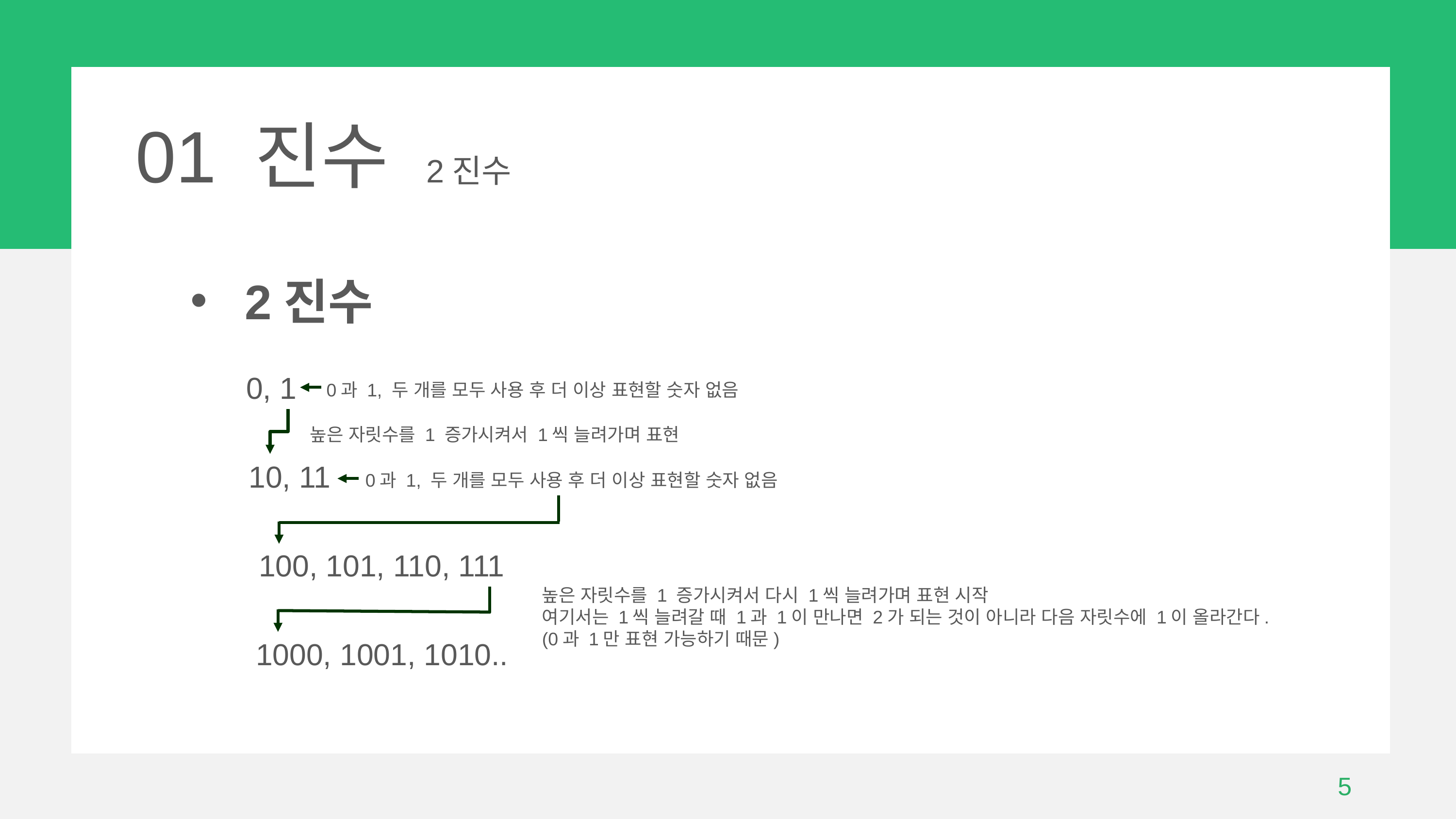

01 진수 2진수
2진수
0, 1
10, 11
100, 101, 110, 111
1000, 1001, 1010..
0과 1, 두 개를 모두 사용 후 더 이상 표현할 숫자 없음
높은 자릿수를 1 증가시켜서 1씩 늘려가며 표현
0과 1, 두 개를 모두 사용 후 더 이상 표현할 숫자 없음
높은 자릿수를 1 증가시켜서 다시 1씩 늘려가며 표현 시작
여기서는 1씩 늘려갈 때 1과 1이 만나면 2가 되는 것이 아니라 다음 자릿수에 1이 올라간다.
(0과 1만 표현 가능하기 때문)
5